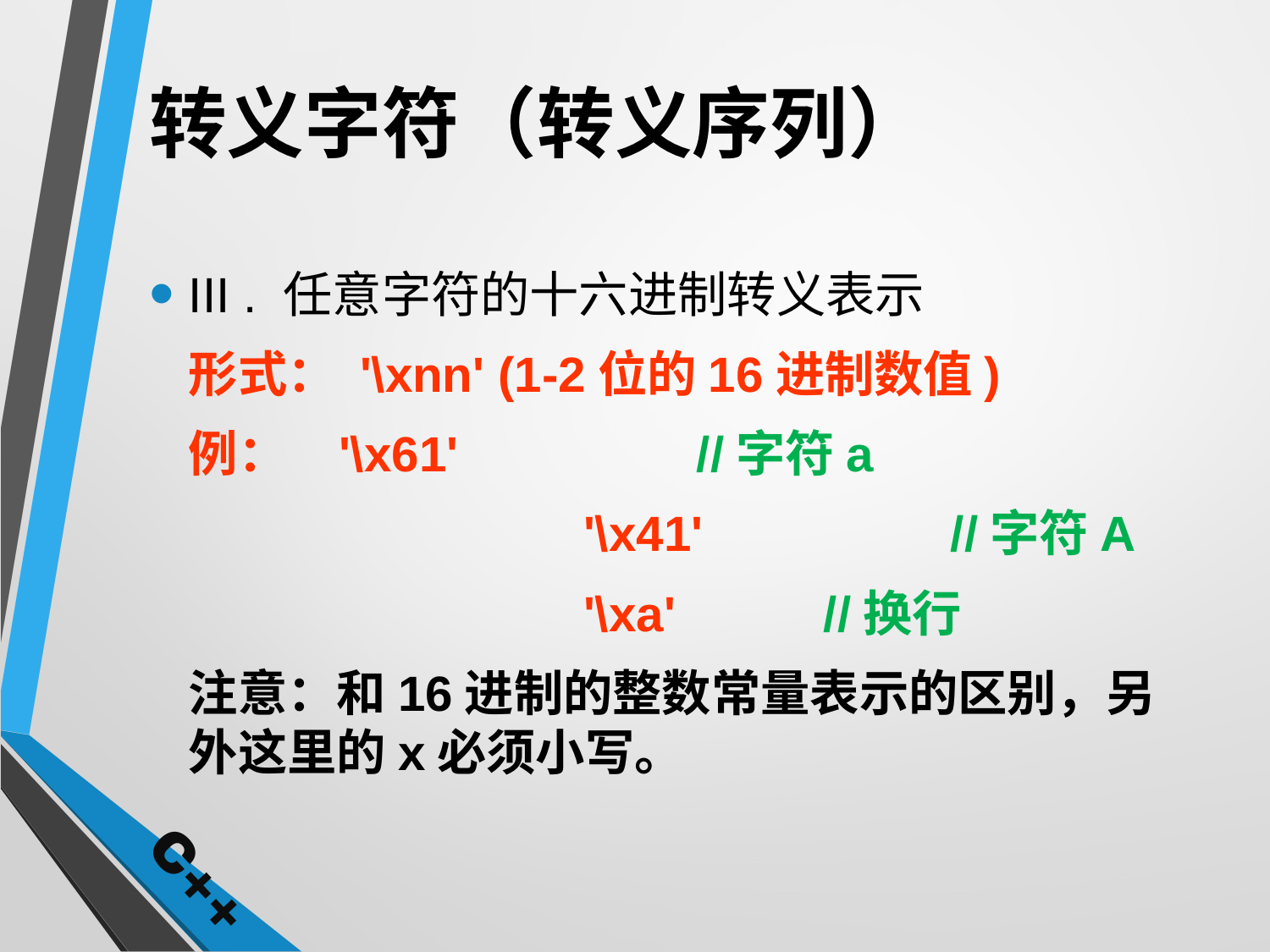

# 转义字符（转义序列）
III . 任意字符的十六进制转义表示
	形式： '\xnn' (1-2位的16进制数值)
	例：	 '\x61' 		//字符a
				 '\x41' 		//字符A
				 '\xa' 		//换行
	注意：和16进制的整数常量表示的区别，另外这里的x必须小写。